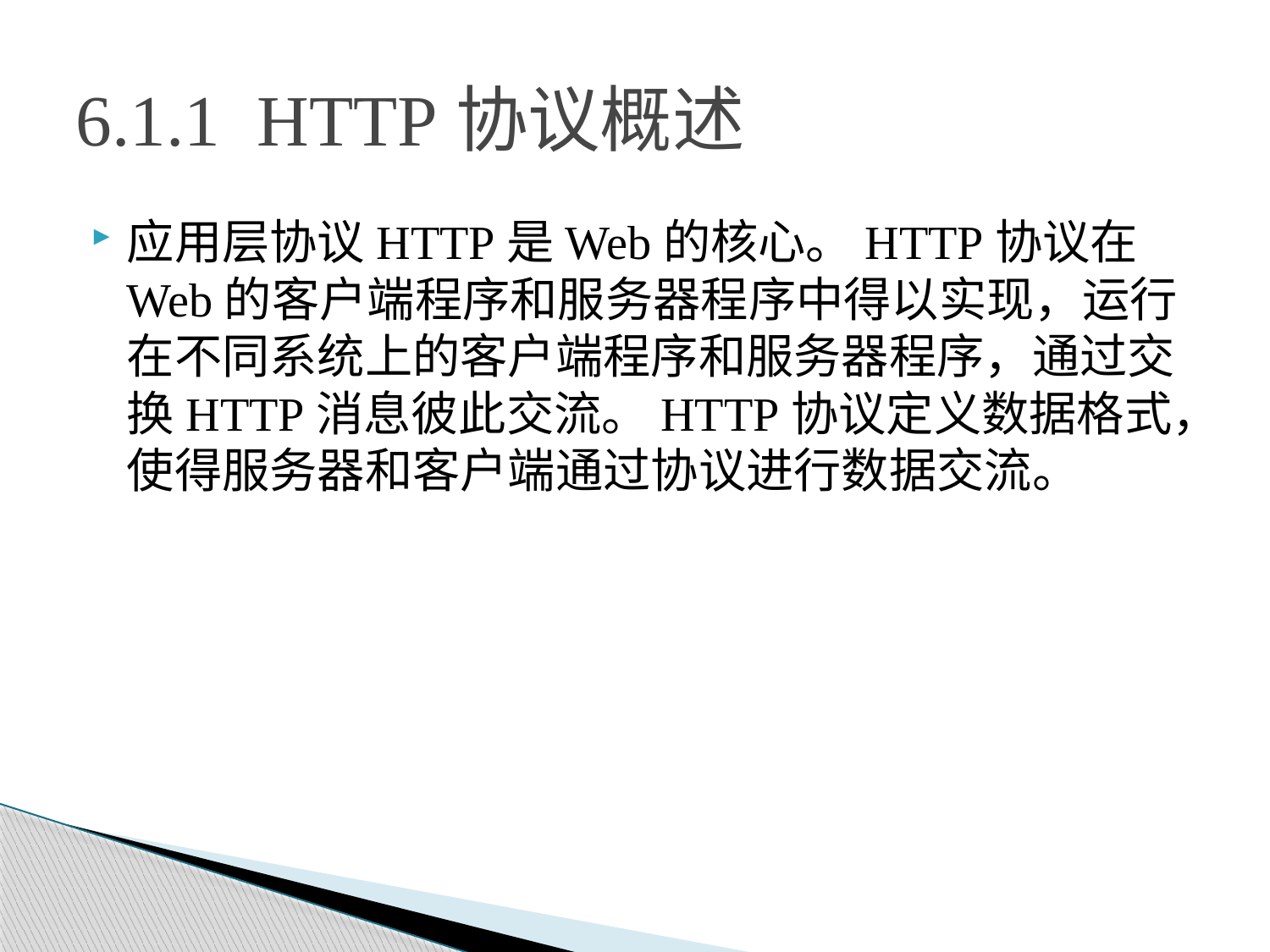

# 6.1.1  HTTP协议概述
应用层协议HTTP是Web的核心。HTTP协议在Web的客户端程序和服务器程序中得以实现，运行在不同系统上的客户端程序和服务器程序，通过交换HTTP消息彼此交流。HTTP协议定义数据格式，使得服务器和客户端通过协议进行数据交流。